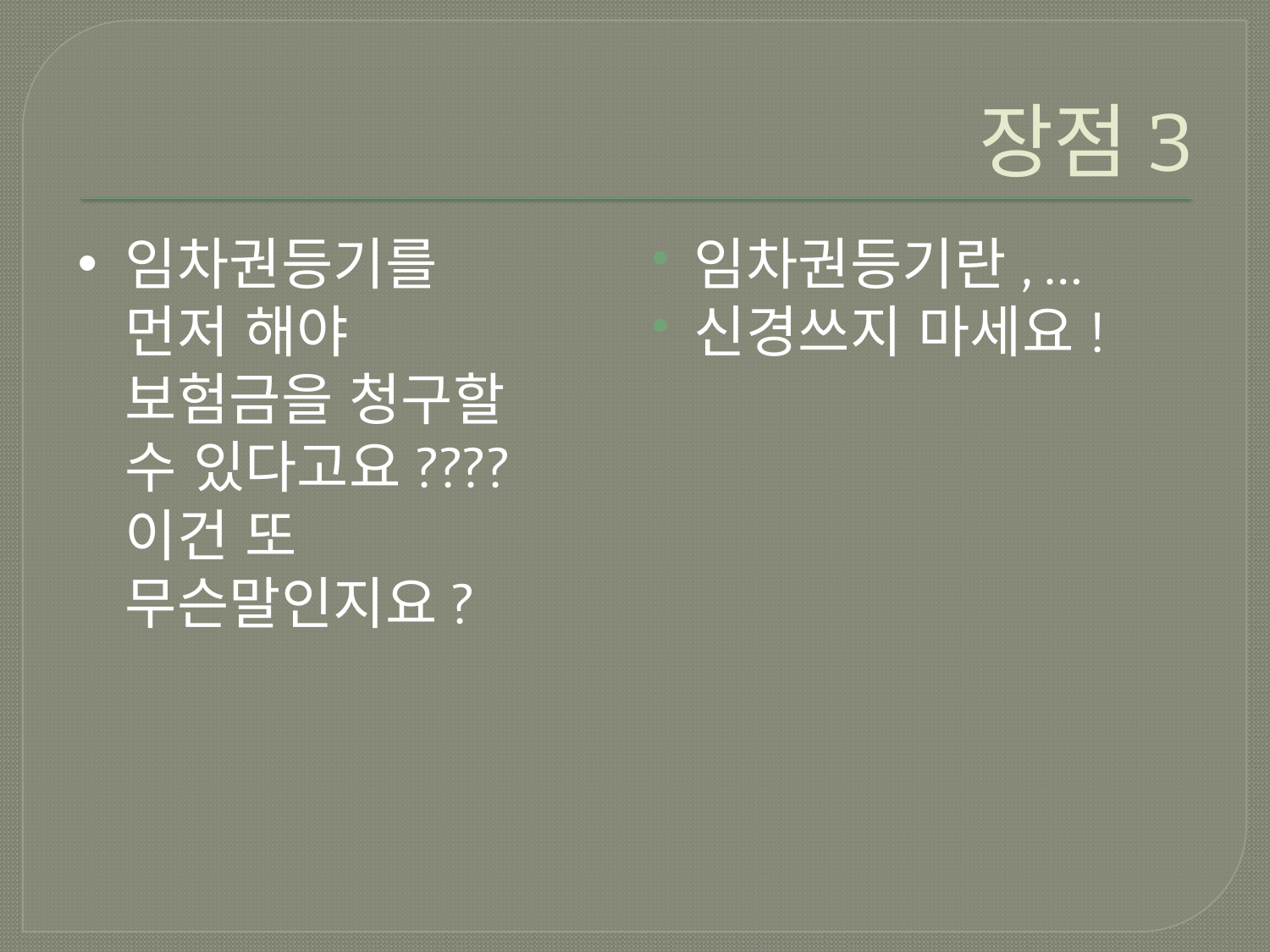

# 장점3

임차권등기를 먼저 해야 보험금을 청구할 수 있다고요???? 이건 또 무슨말인지요?

임차권등기란, …
신경쓰지 마세요!